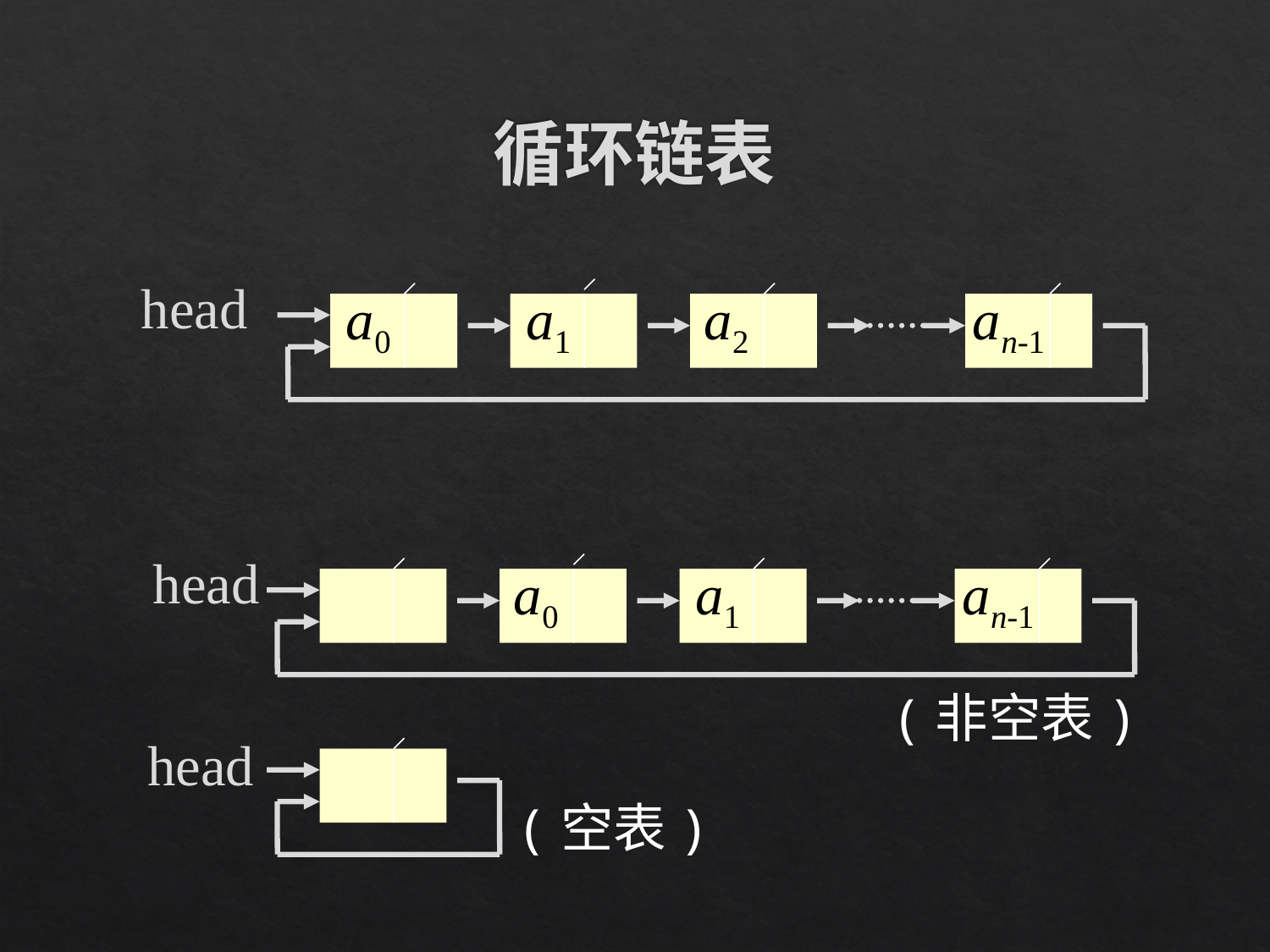

# 循环链表
head
a0
a1
a2
an-1

head
a0
a1
an-1

(非空表)
head

(空表)